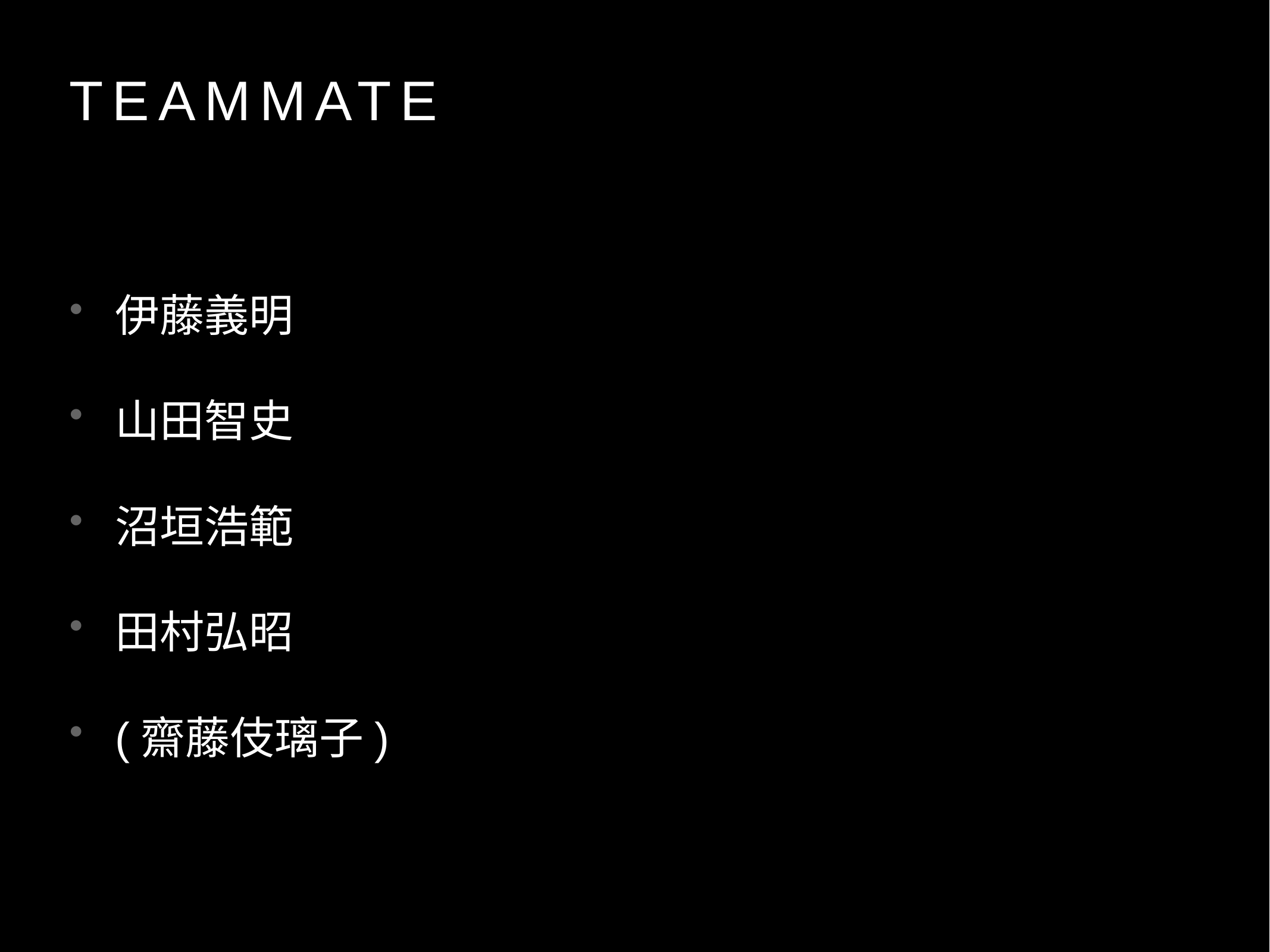

# Teammate
伊藤義明
山田智史
沼垣浩範
田村弘昭
(齋藤伎璃子)